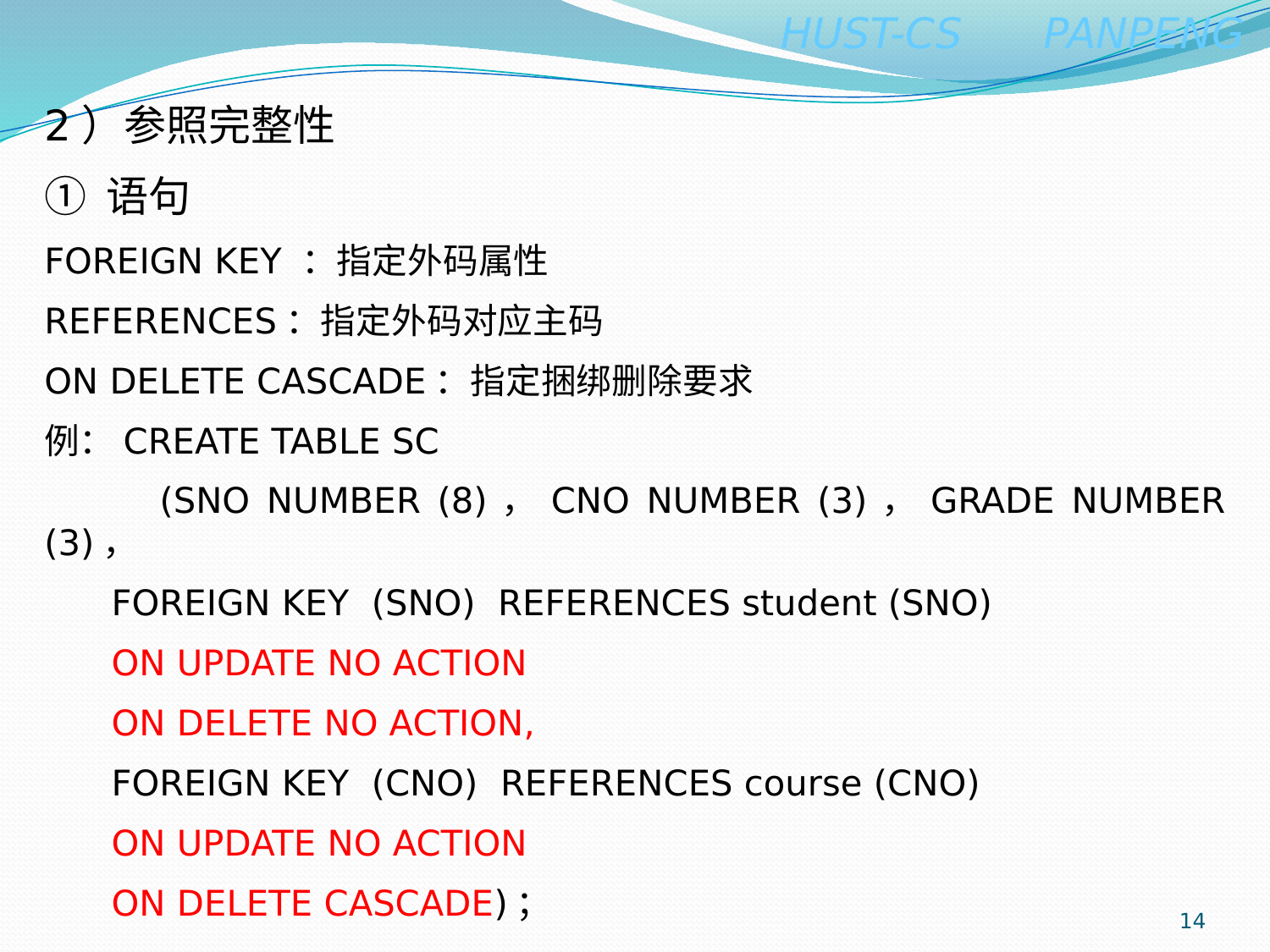

2）参照完整性
① 语句
FOREIGN KEY ：指定外码属性
REFERENCES：指定外码对应主码
ON DELETE CASCADE：指定捆绑删除要求
例：CREATE TABLE SC
        (SNO NUMBER (8)，CNO NUMBER (3)，GRADE NUMBER (3)，
      FOREIGN KEY  (SNO)  REFERENCES student (SNO)
      ON UPDATE NO ACTION
      ON DELETE NO ACTION,
      FOREIGN KEY  (CNO)  REFERENCES course (CNO)
      ON UPDATE NO ACTION
      ON DELETE CASCADE)；
14